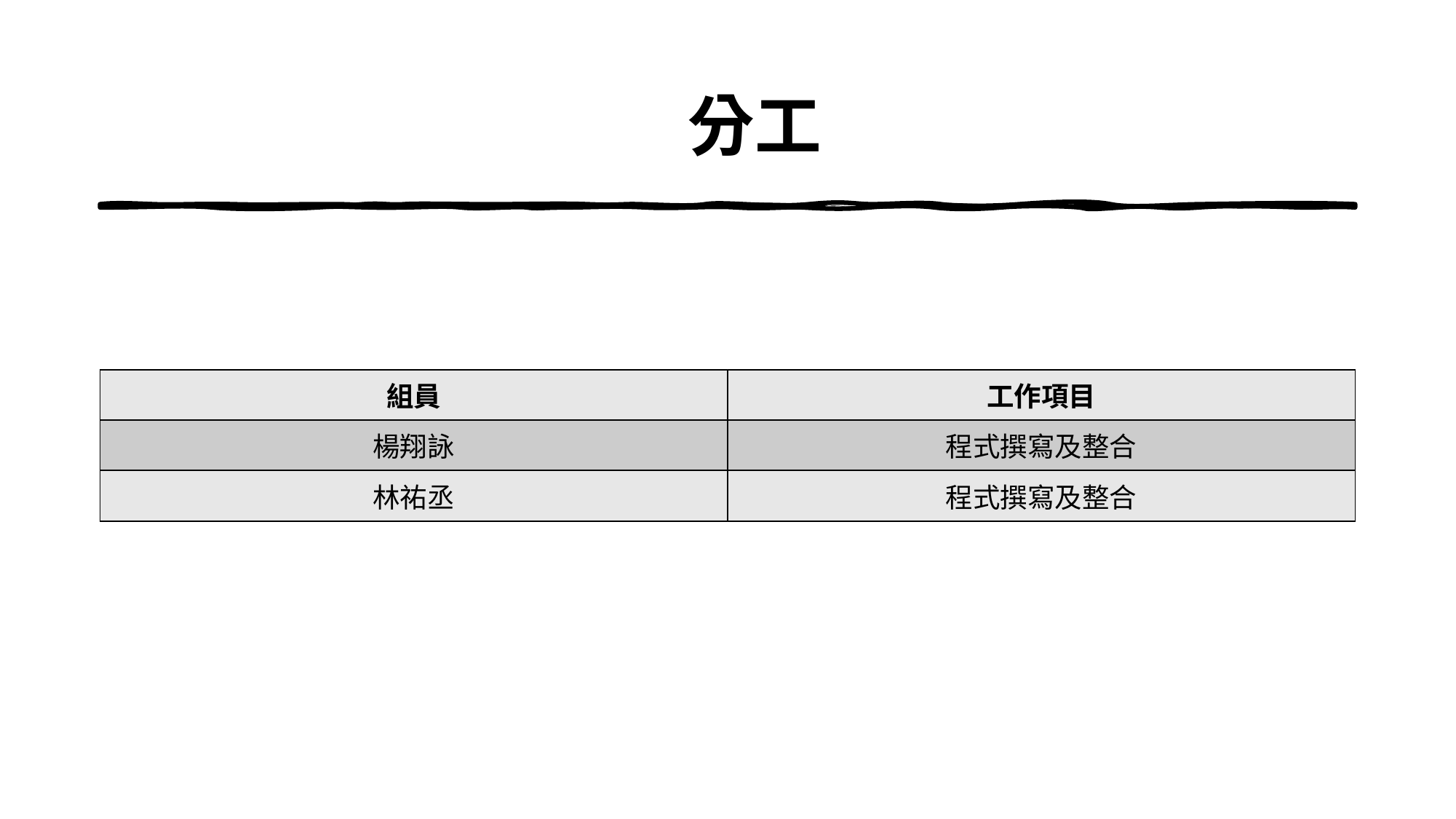

# 分工
| 組員 | 工作項目 |
| --- | --- |
| 楊翔詠 | 程式撰寫及整合 |
| 林祐丞 | 程式撰寫及整合 |